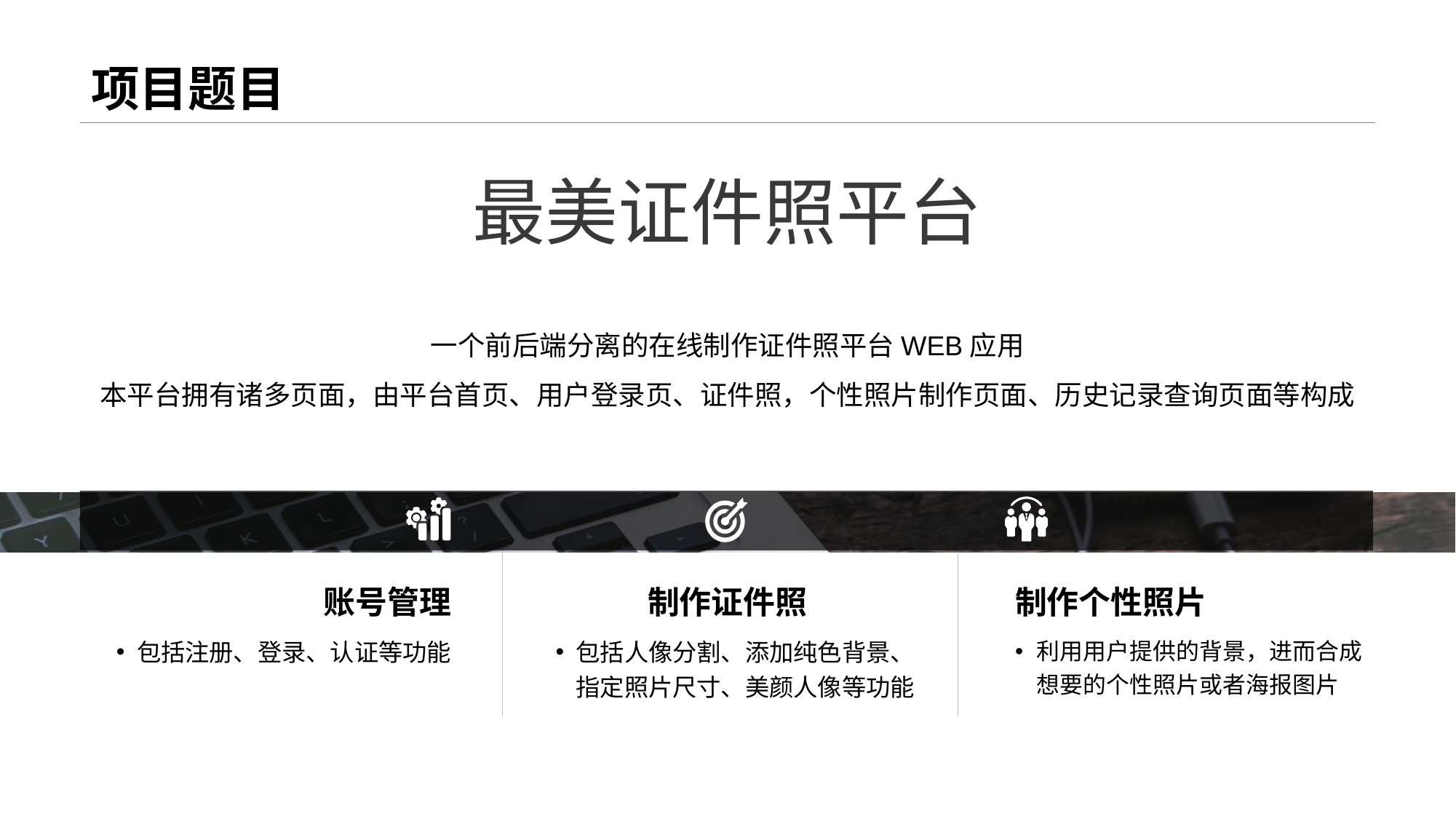

# 项目题目
最美证件照平台

一个前后端分离的在线制作证件照平台WEB应用
本平台拥有诸多页面，由平台首页、用户登录页、证件照，个性照片制作页面、历史记录查询页面等构成

账号管理
包括注册、登录、认证等功能
制作证件照
包括人像分割、添加纯色背景、指定照片尺寸、美颜人像等功能
制作个性照片
利用用户提供的背景，进而合成想要的个性照片或者海报图片